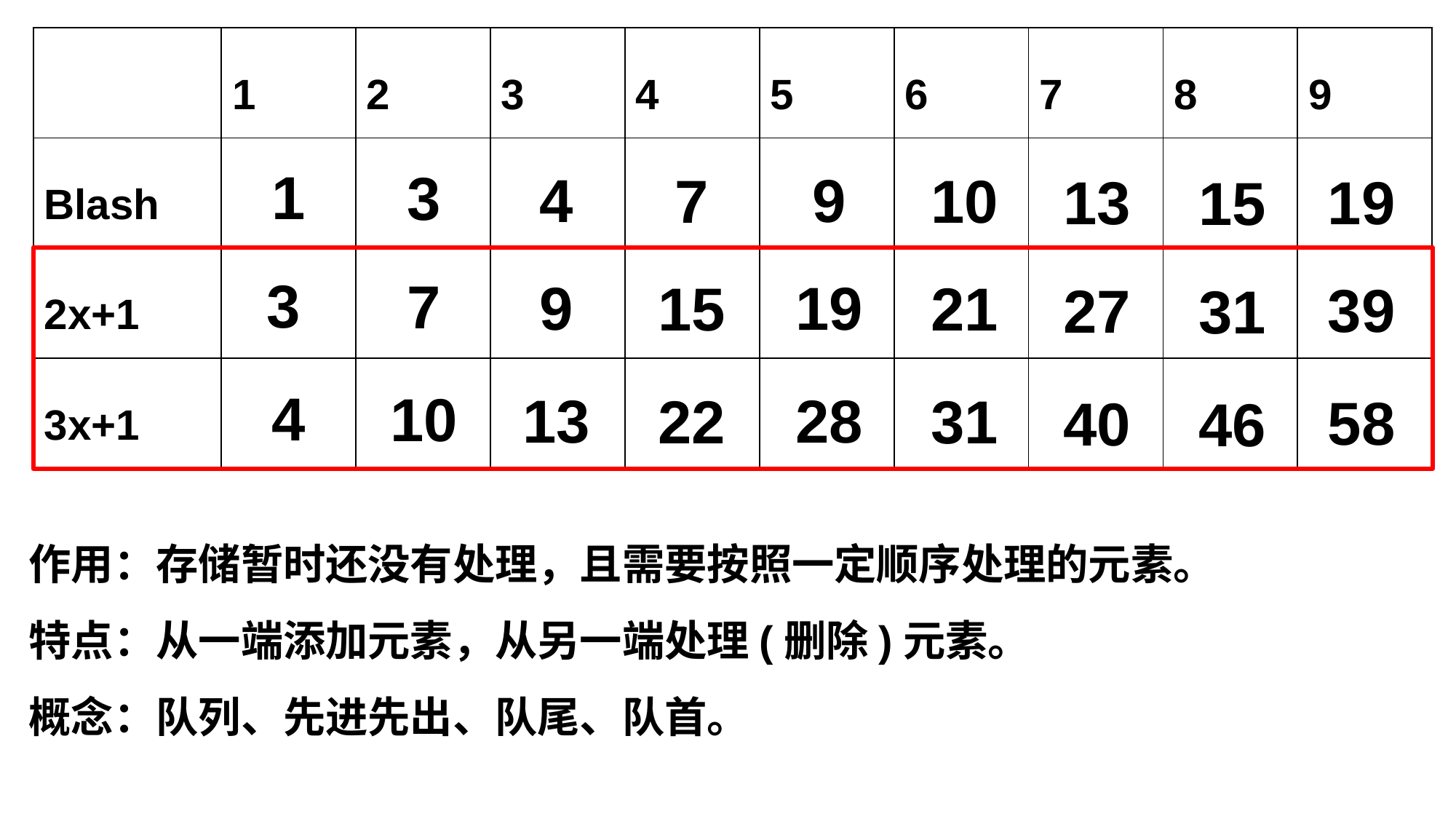

|  | 1 | 2 | 3 | 4 | 5 | 6 | 7 | 8 | 9 |
| --- | --- | --- | --- | --- | --- | --- | --- | --- | --- |
| Blash |  |  |  |  |  |  |  |  |  |
| 2x+1 |  |  |  |  |  |  |  |  |  |
| 3x+1 |  |  |  |  |  |  |  |  |  |
1
3
4
9
7
10
19
13
15

3
7
9
19
15
21
39
27
31
4
10
13
28
22
31
58
40
46
作用：存储暂时还没有处理，且需要按照一定顺序处理的元素。
特点：从一端添加元素，从另一端处理(删除)元素。
概念：队列、先进先出、队尾、队首。